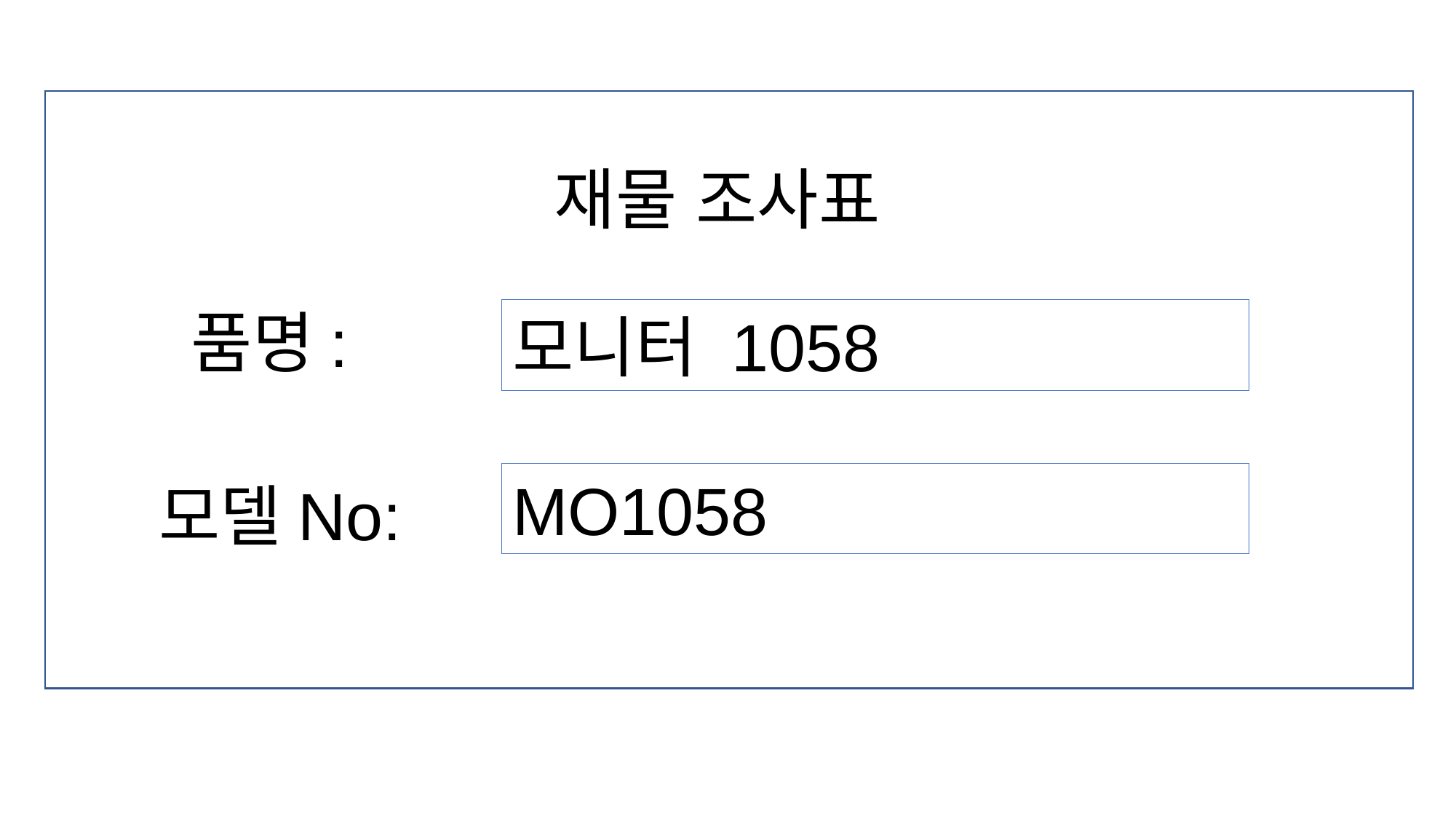

재물 조사표
품명:
모니터 1058
MO1058
모델No: